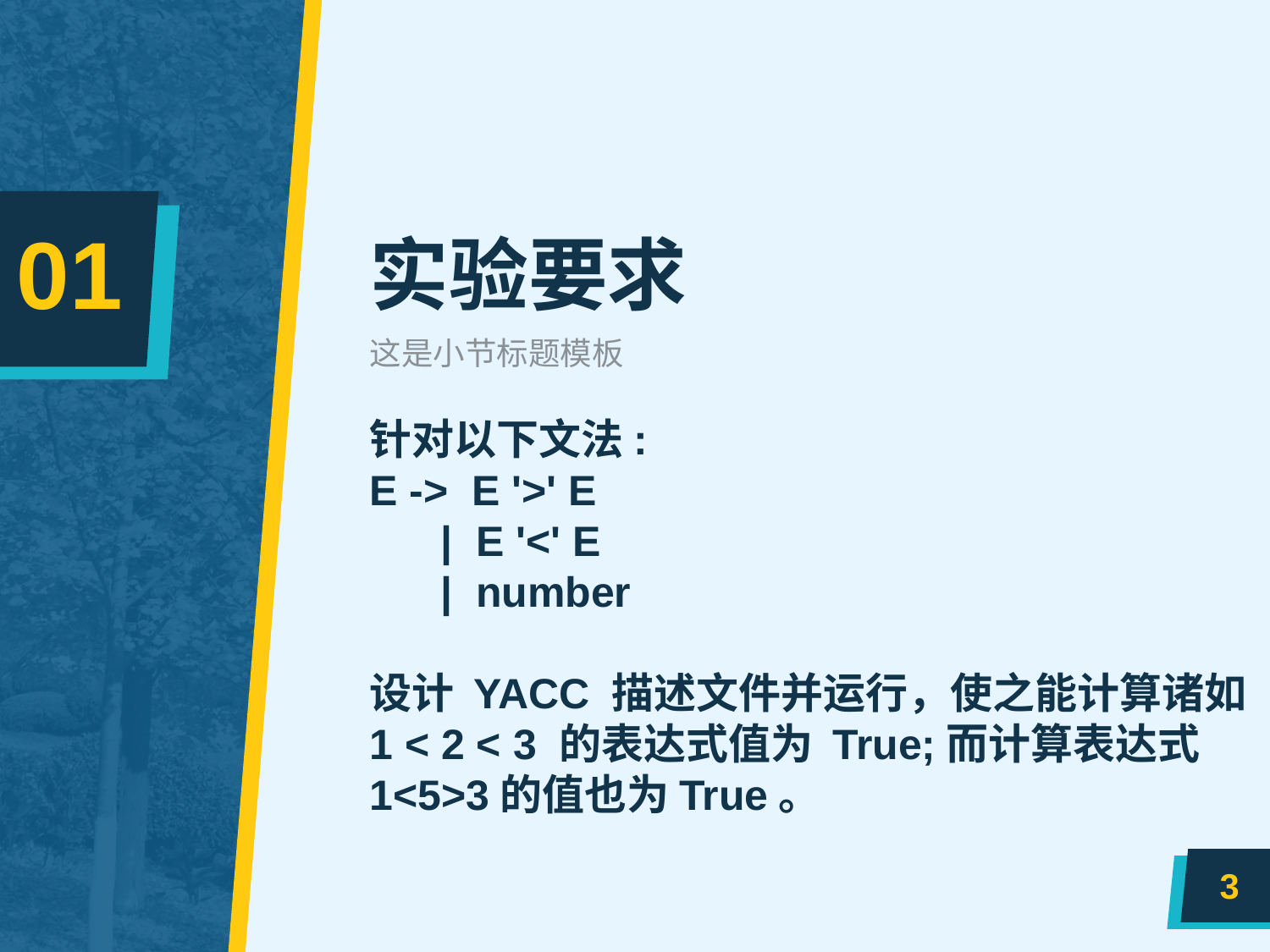

# 实验要求
01
这是小节标题模板
针对以下文法:
E ->  E '>' E
      |  E '<' E
      |  number

设计 YACC 描述文件并运行，使之能计算诸如 1 < 2 < 3 的表达式值为 True;而计算表达式 1<5>3的值也为True。
3